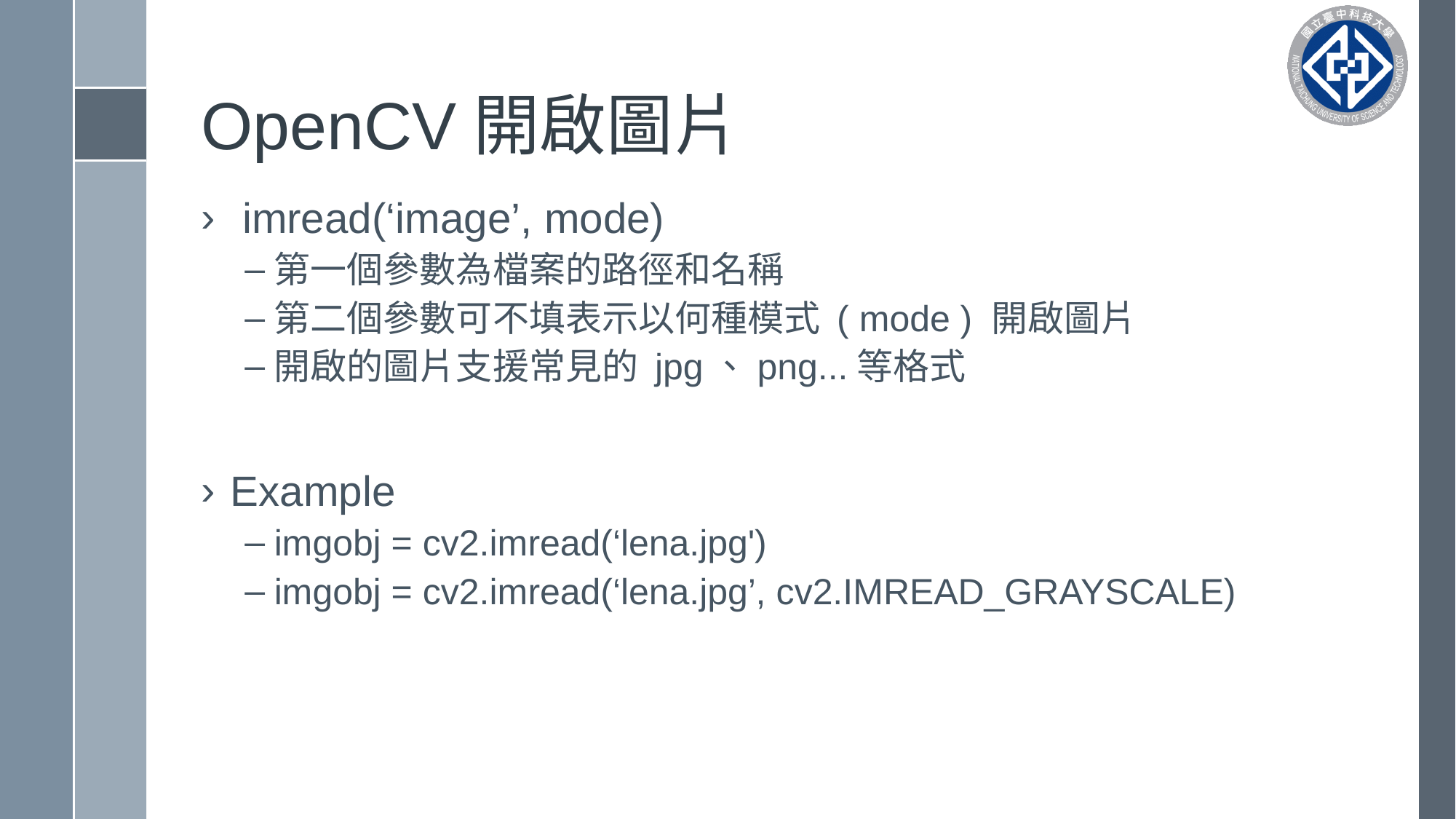

# OpenCV開啟圖片
 imread(‘image’, mode)
第一個參數為檔案的路徑和名稱
第二個參數可不填表示以何種模式 ( mode ) 開啟圖片
開啟的圖片支援常見的 jpg、png...等格式

Example
imgobj = cv2.imread(‘lena.jpg')
imgobj = cv2.imread(‘lena.jpg’, cv2.IMREAD_GRAYSCALE)